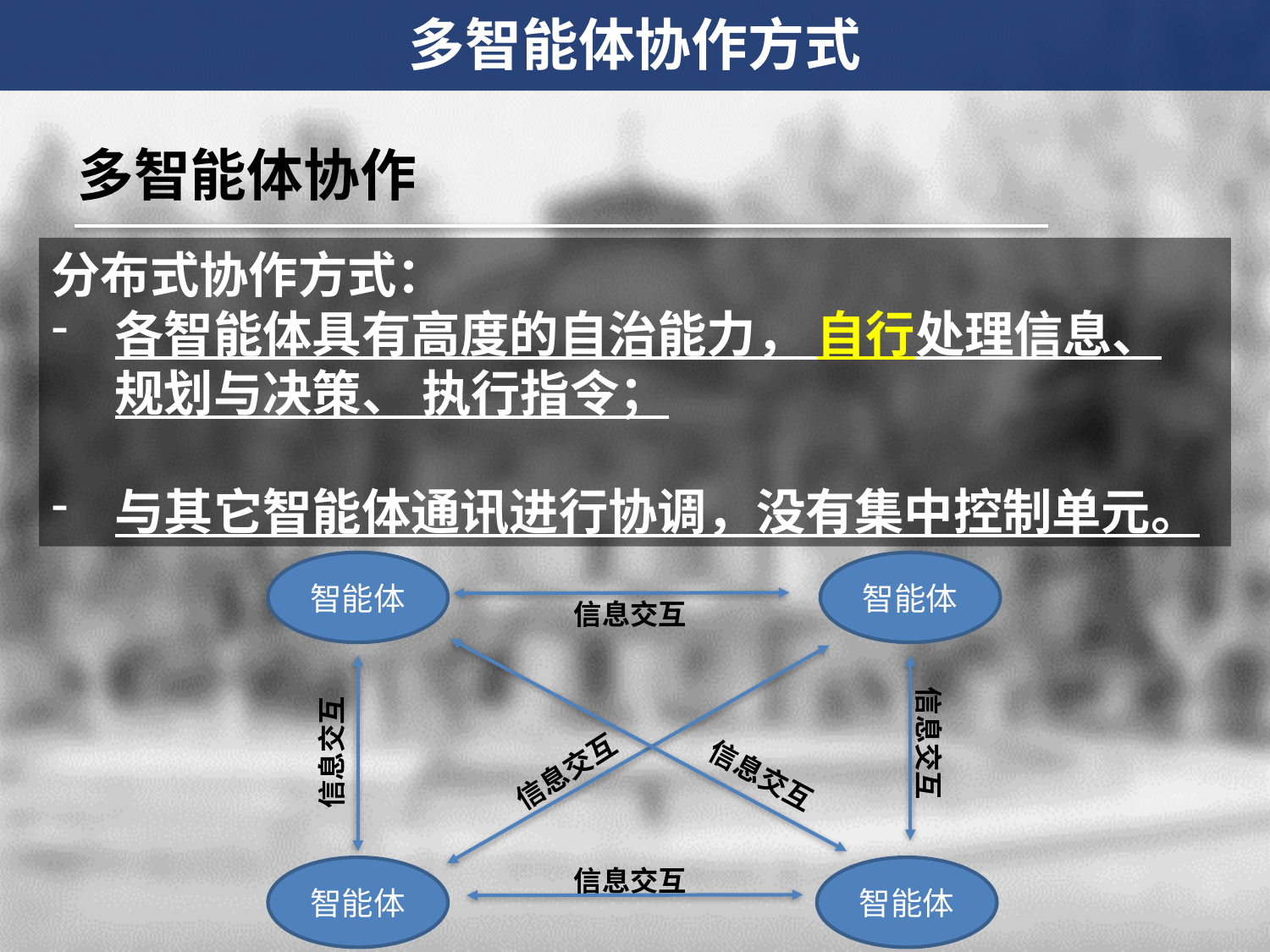

多智能体协作方式
多智能体协作
分布式协作方式：
各智能体具有高度的自治能力， 自行处理信息、 规划与决策、 执行指令；

与其它智能体通讯进行协调，没有集中控制单元。
智能体
智能体
信息交互
信息交互
信息交互
信息交互
信息交互
信息交互
智能体
智能体